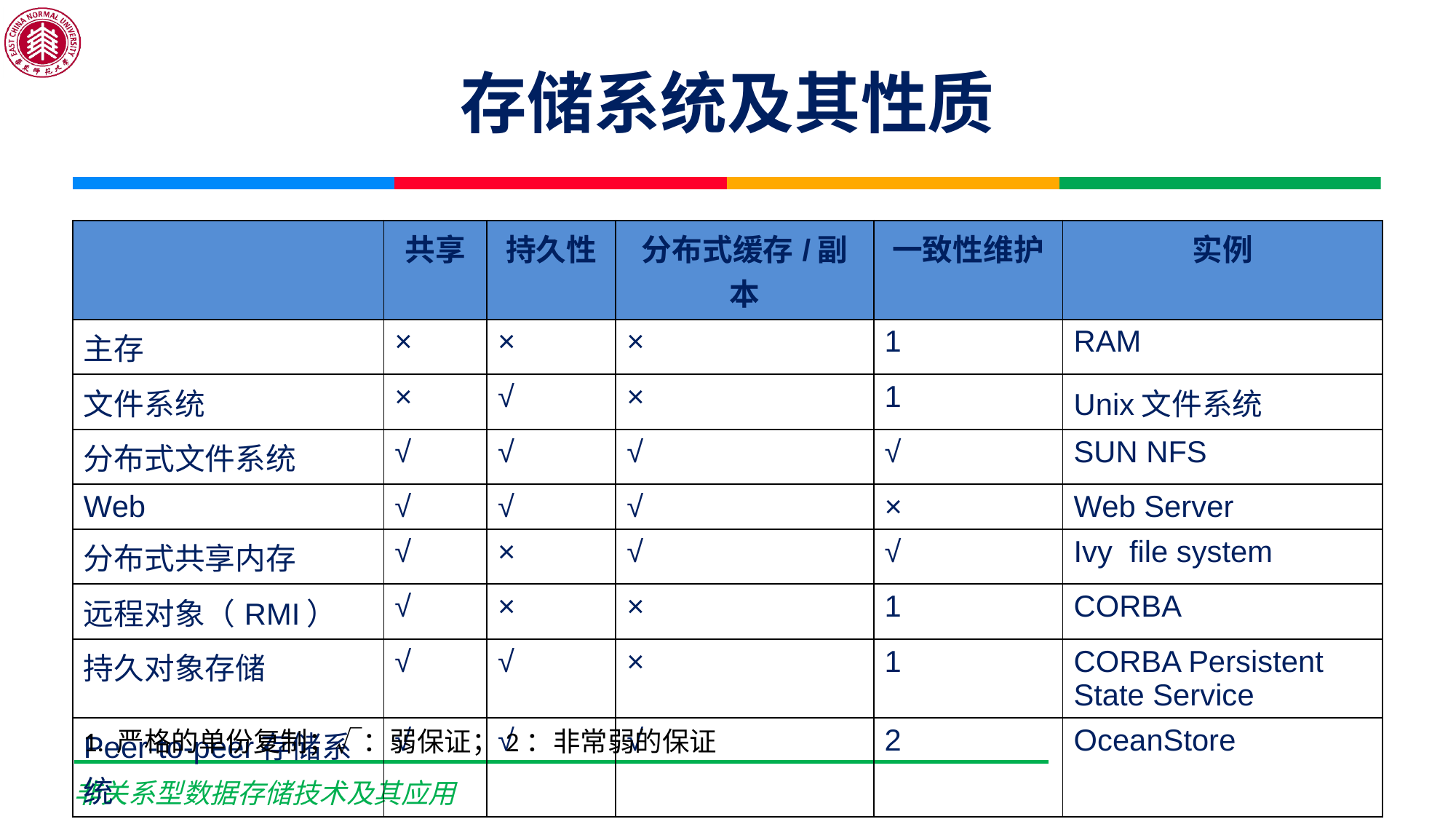

# 存储系统及其性质
|  | 共享 | 持久性 | 分布式缓存/副本 | 一致性维护 | 实例 |
| --- | --- | --- | --- | --- | --- |
| 主存 | × | × | × | 1 | RAM |
| 文件系统 | × | √ | × | 1 | Unix文件系统 |
| 分布式文件系统 | √ | √ | √ | √ | SUN NFS |
| Web | √ | √ | √ | × | Web Server |
| 分布式共享内存 | √ | × | √ | √ | Ivy file system |
| 远程对象（RMI） | √ | × | × | 1 | CORBA |
| 持久对象存储 | √ | √ | × | 1 | CORBA Persistent State Service |
| Peer-to-peer存储系统 | √ | √ | √ | 2 | OceanStore |
1. 严格的单份复制；√：弱保证；2：非常弱的保证